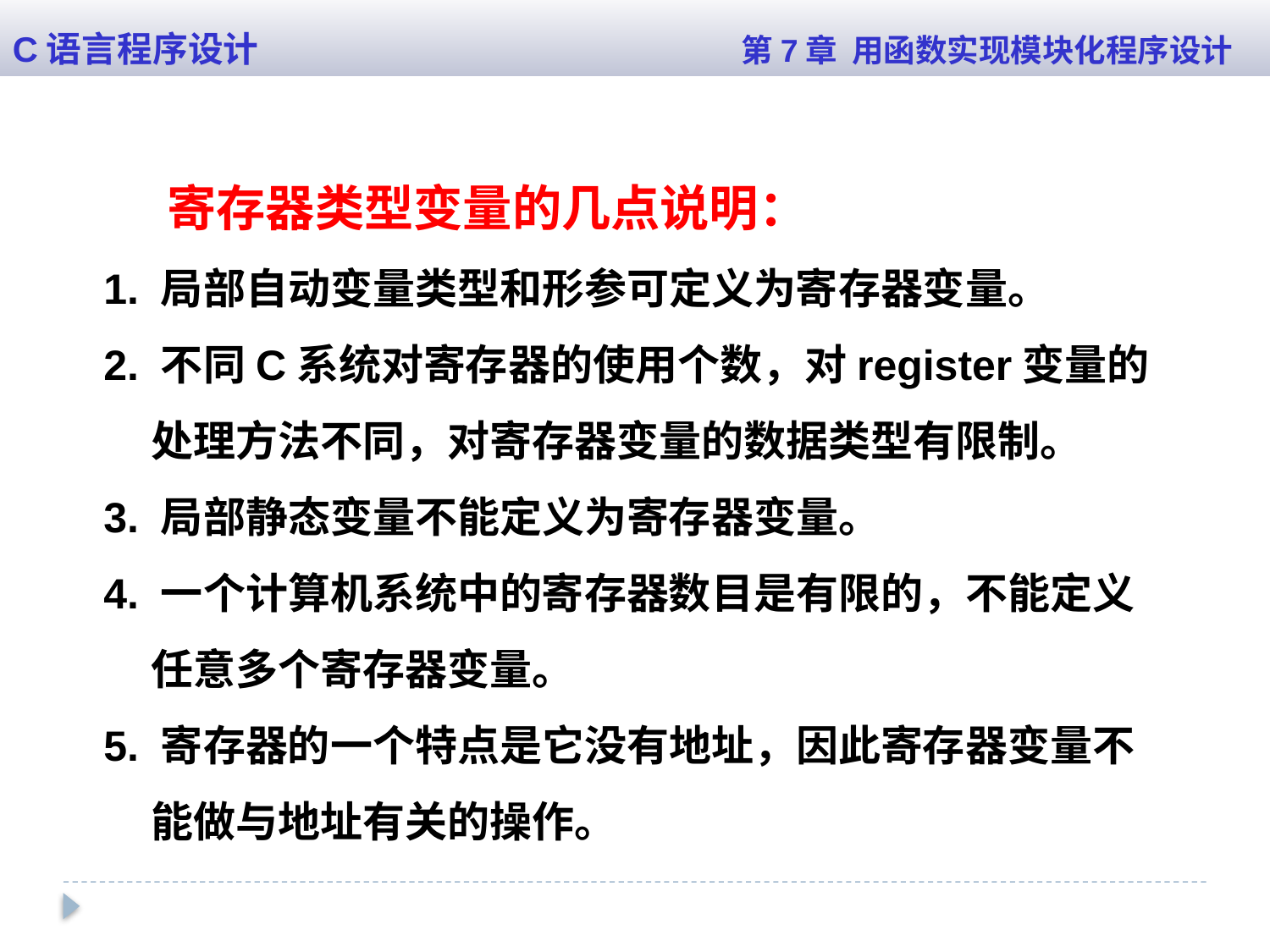

C语言程序设计                                                            第7章  用函数实现模块化程序设计
寄存器类型变量的几点说明：
1. 局部自动变量类型和形参可定义为寄存器变量。
2. 不同C系统对寄存器的使用个数，对register变量的处理方法不同，对寄存器变量的数据类型有限制。
3. 局部静态变量不能定义为寄存器变量。
4. 一个计算机系统中的寄存器数目是有限的，不能定义任意多个寄存器变量。
5. 寄存器的一个特点是它没有地址，因此寄存器变量不能做与地址有关的操作。